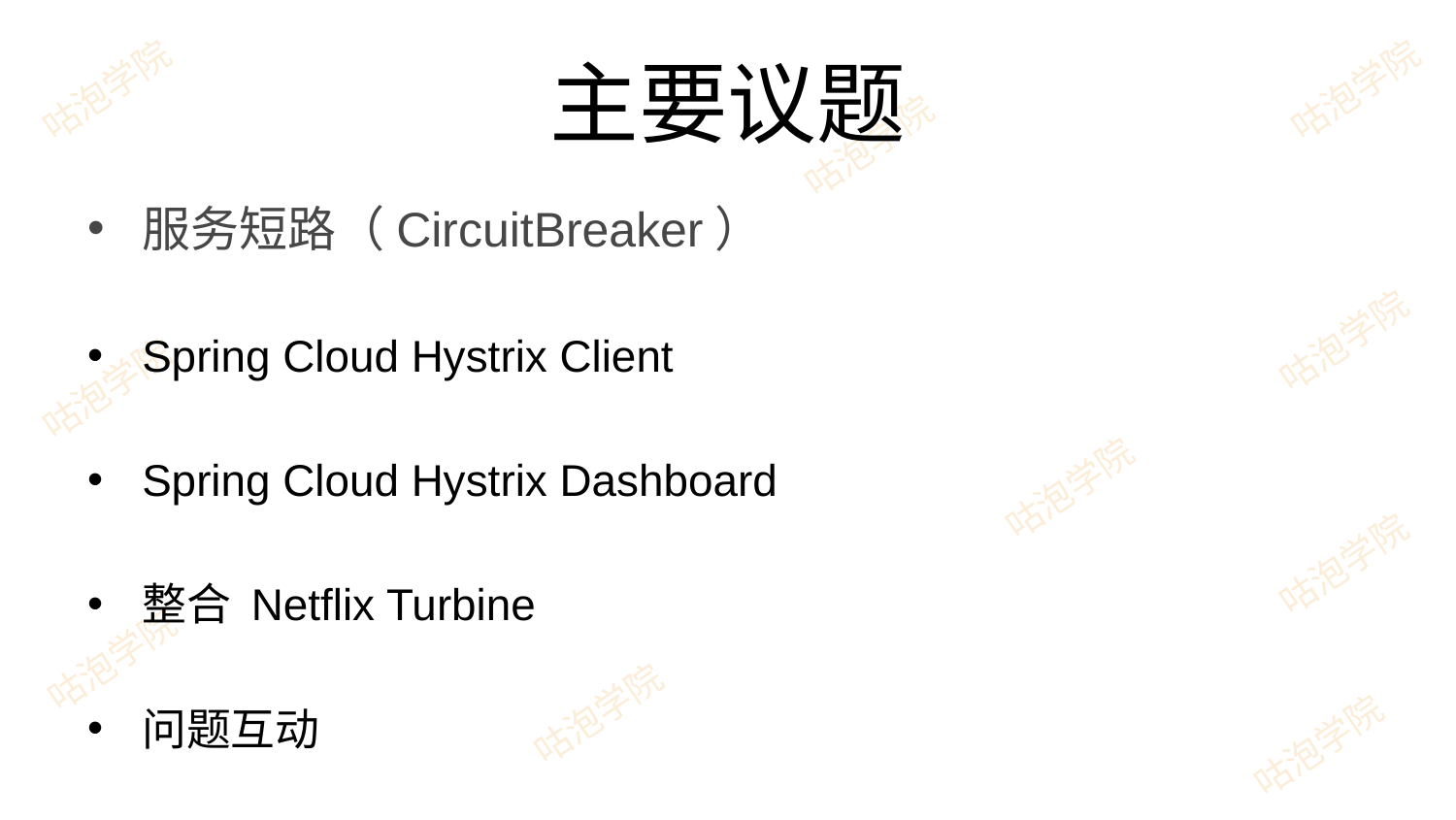

# 主要议题
服务短路（CircuitBreaker）

Spring Cloud Hystrix Client

Spring Cloud Hystrix Dashboard

整合 Netflix Turbine

问题互动